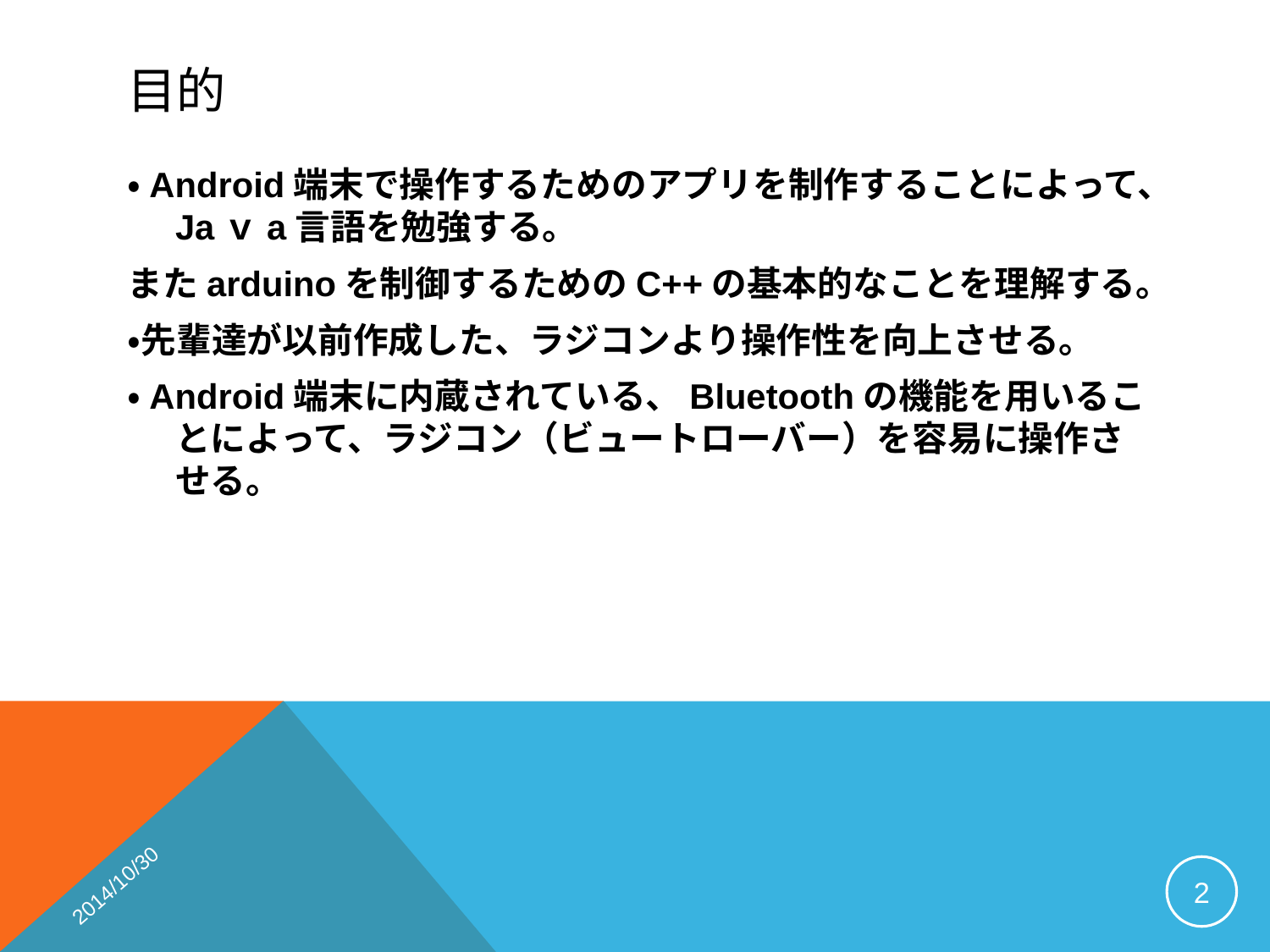

# 目的
・Android端末で操作するためのアプリを制作することによって、Jaｖa言語を勉強する。
またarduinoを制御するためのC++の基本的なことを理解する。
・先輩達が以前作成した、ラジコンより操作性を向上させる。
・Android端末に内蔵されている、Bluetoothの機能を用いることによって、ラジコン（ビュートローバー）を容易に操作させる。

2014/10/30
2